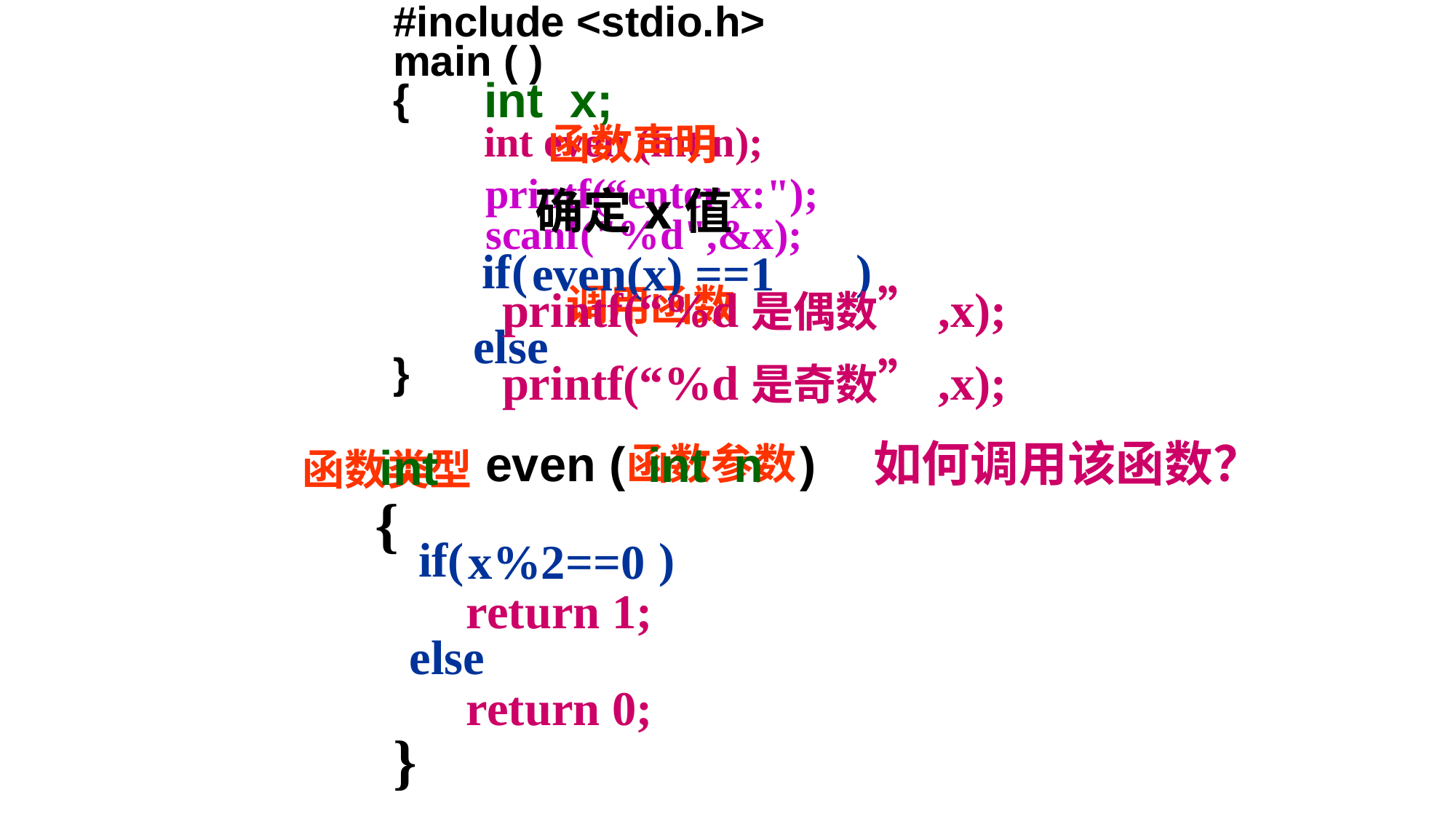

#include <stdio.h>
main ( )
{

}
int  x;
int even (int n);
函数声明
printf(“enter x:");
scanf("%d",&x);
确定x值
even(x) ==1
if(                           )
printf(“%d是偶数”,x);
调用函数
else
printf(“%d是奇数”,x);
even (             )
如何调用该函数？
int  n
int
函数参数
函数类型
{
x%2==0
if(                )
return 1;
else
return 0;
}